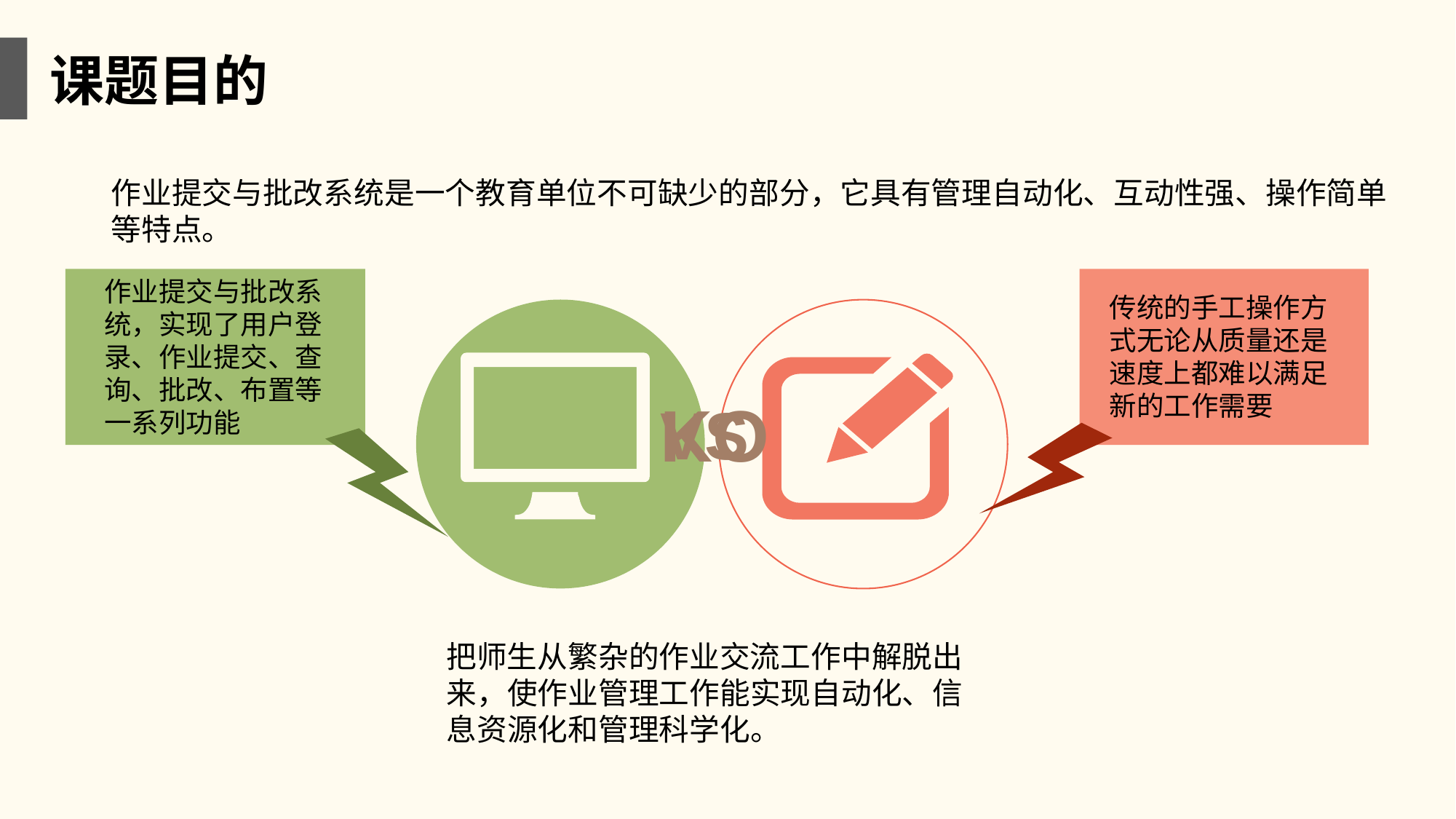

课题目的
作业提交与批改系统是一个教育单位不可缺少的部分，它具有管理自动化、互动性强、操作简单
等特点。

作业提交与批改系统，实现了用户登录、作业提交、查询、批改、布置等一系列功能

传统的手工操作方式无论从质量还是速度上都难以满足新的工作需要

KO
VS
把师生从繁杂的作业交流工作中解脱出来，使作业管理工作能实现自动化、信息资源化和管理科学化。